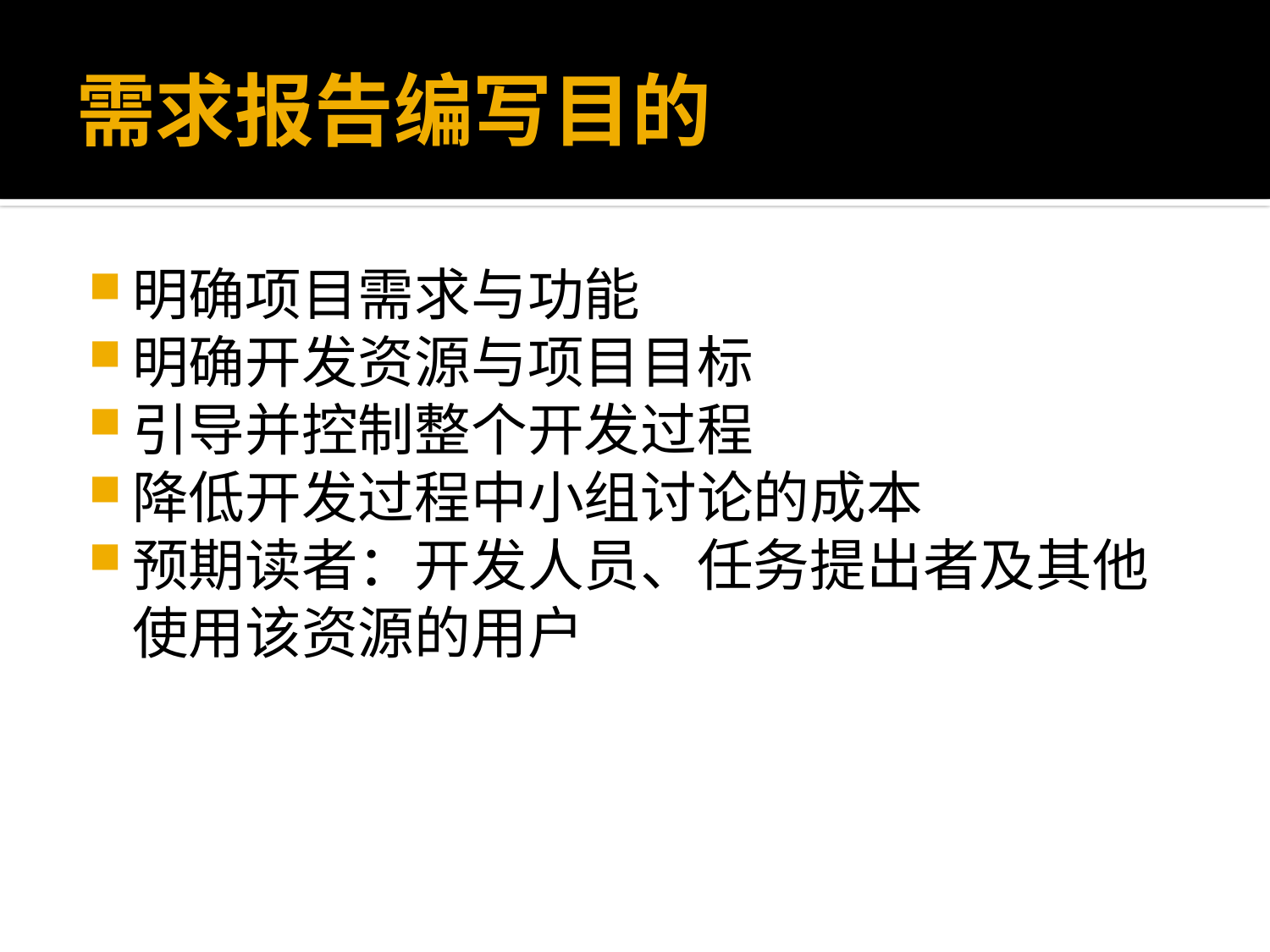

# 需求报告编写目的
明确项目需求与功能
明确开发资源与项目目标
引导并控制整个开发过程
降低开发过程中小组讨论的成本
预期读者：开发人员、任务提出者及其他使用该资源的用户